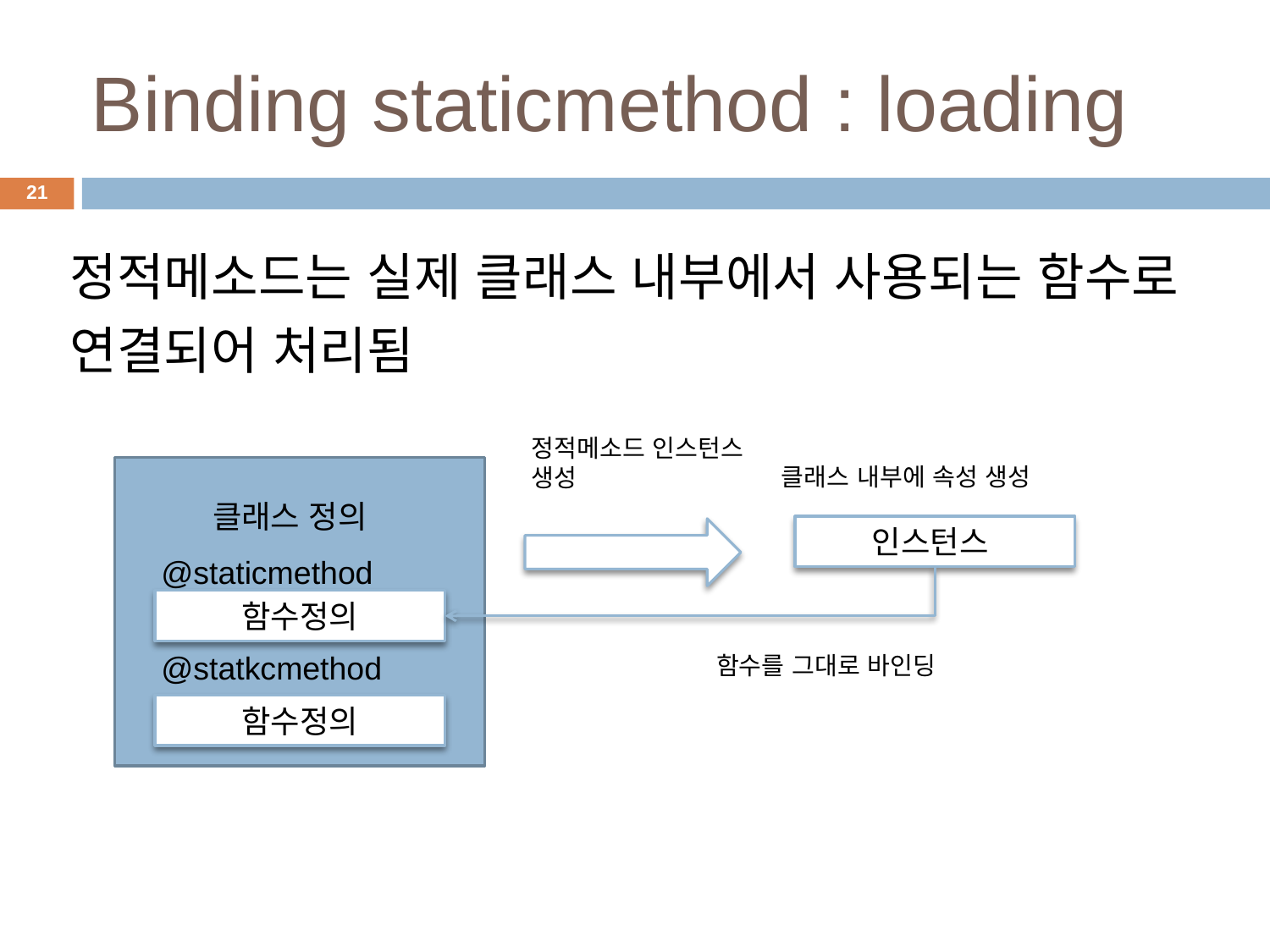

# Binding staticmethod : loading
21
정적메소드는 실제 클래스 내부에서 사용되는 함수로 연결되어 처리됨
정적메소드 인스턴스 생성
클래스 내부에 속성 생성

클래스 정의
인스턴스

@staticmethod
함수정의
@statkcmethod
함수를 그대로 바인딩
함수정의